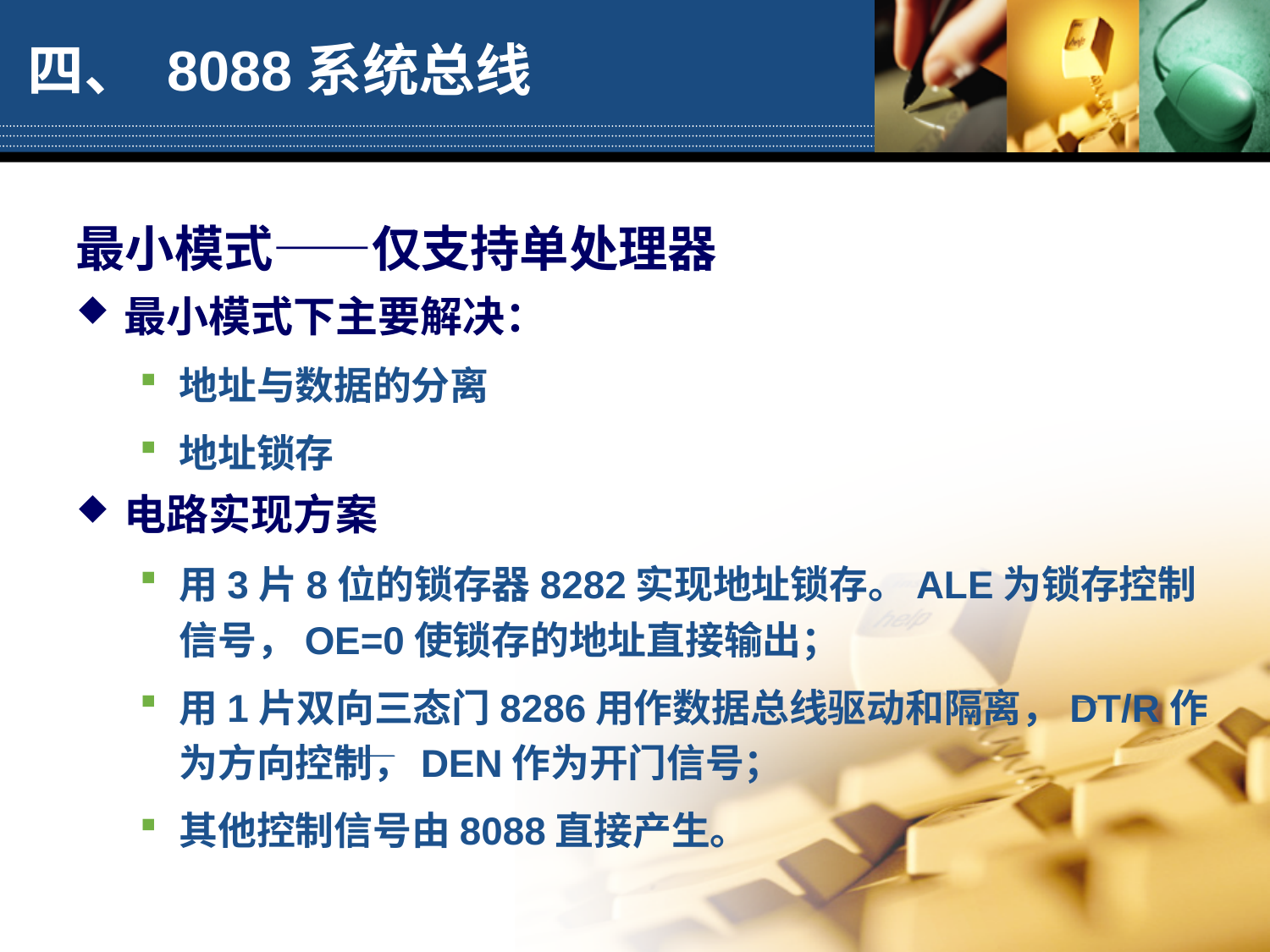

# 四、 8088系统总线
最小模式——仅支持单处理器
最小模式下主要解决：
地址与数据的分离
地址锁存
电路实现方案
用3片8位的锁存器8282实现地址锁存。ALE为锁存控制信号，OE=0使锁存的地址直接输出；
用1片双向三态门8286用作数据总线驱动和隔离，DT/R作为方向控制，DEN作为开门信号；
其他控制信号由8088直接产生。